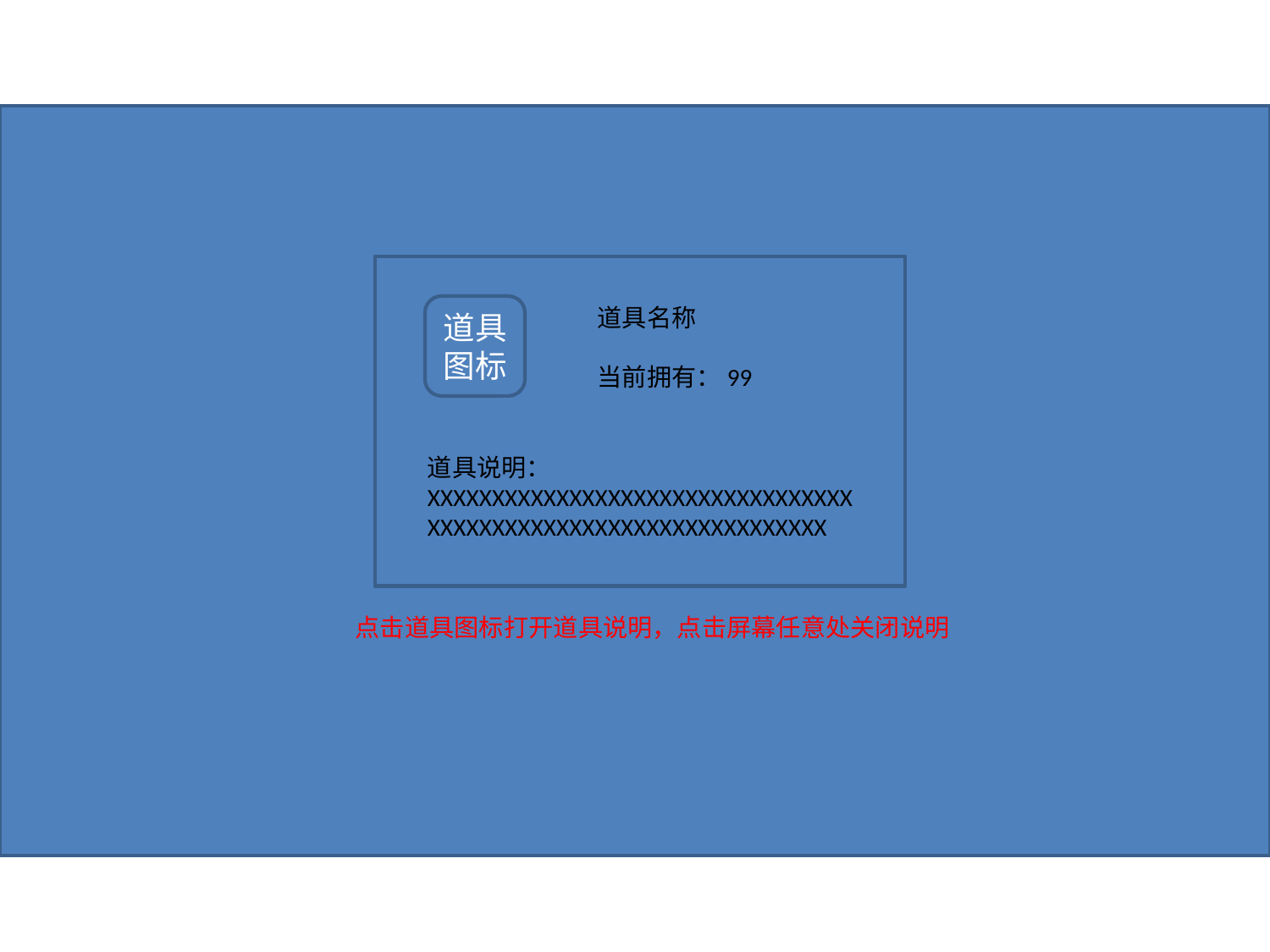

道具图标
道具名称

当前拥有：99
道具说明：XXXXXXXXXXXXXXXXXXXXXXXXXXXXXXXXXXXXXXXXXXXXXXXXXXXXXXXXXXXXXXXX
点击道具图标打开道具说明，点击屏幕任意处关闭说明